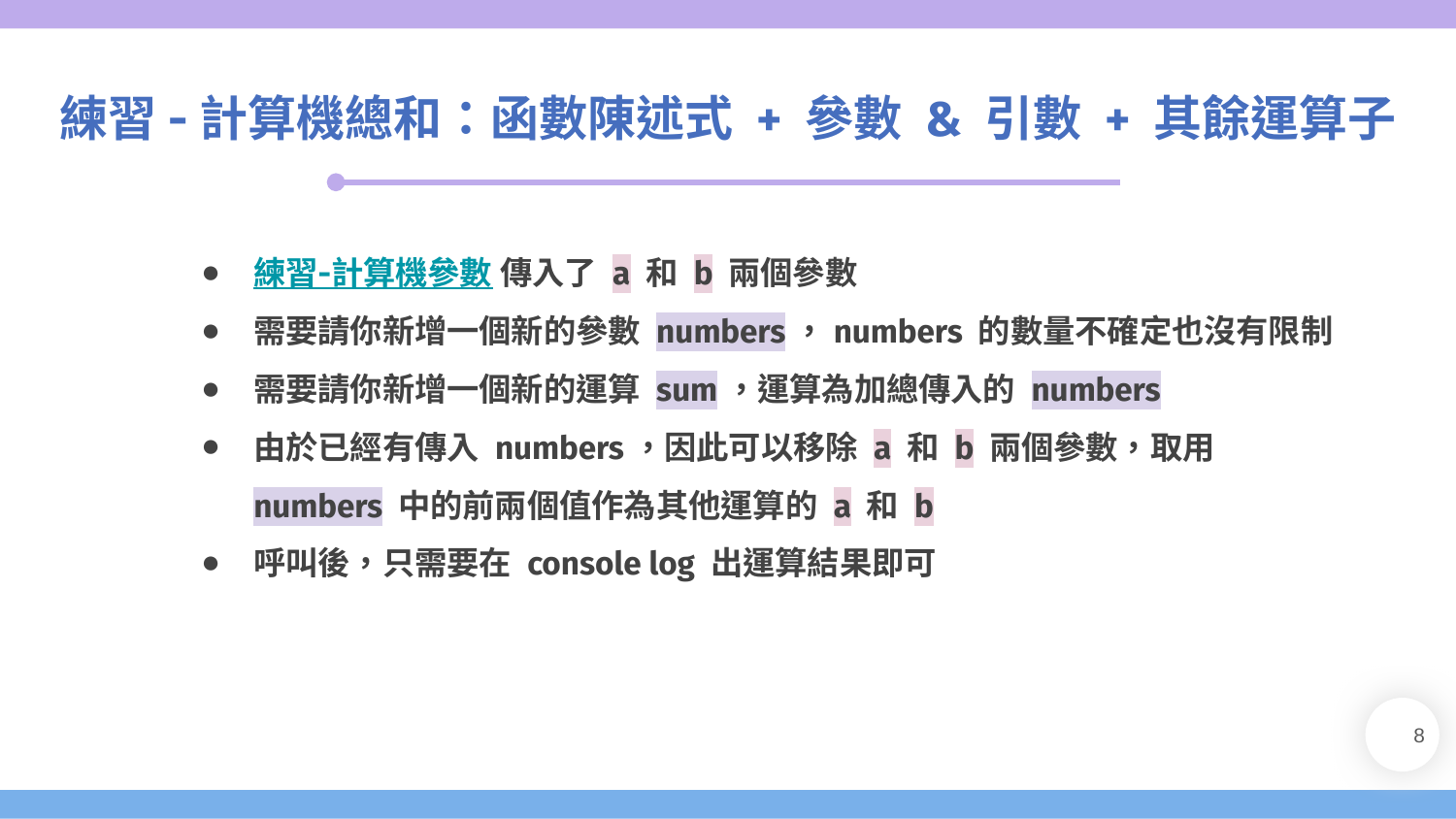

練習-計算機總和：函數陳述式 + 參數 & 引數 + 其餘運算子
練習-計算機參數 傳入了 a 和 b 兩個參數
需要請你新增一個新的參數 numbers，numbers 的數量不確定也沒有限制
需要請你新增一個新的運算 sum，運算為加總傳入的 numbers
由於已經有傳入 numbers，因此可以移除 a 和 b 兩個參數，取用 numbers 中的前兩個值作為其他運算的 a 和 b
呼叫後，只需要在 console log 出運算結果即可

8